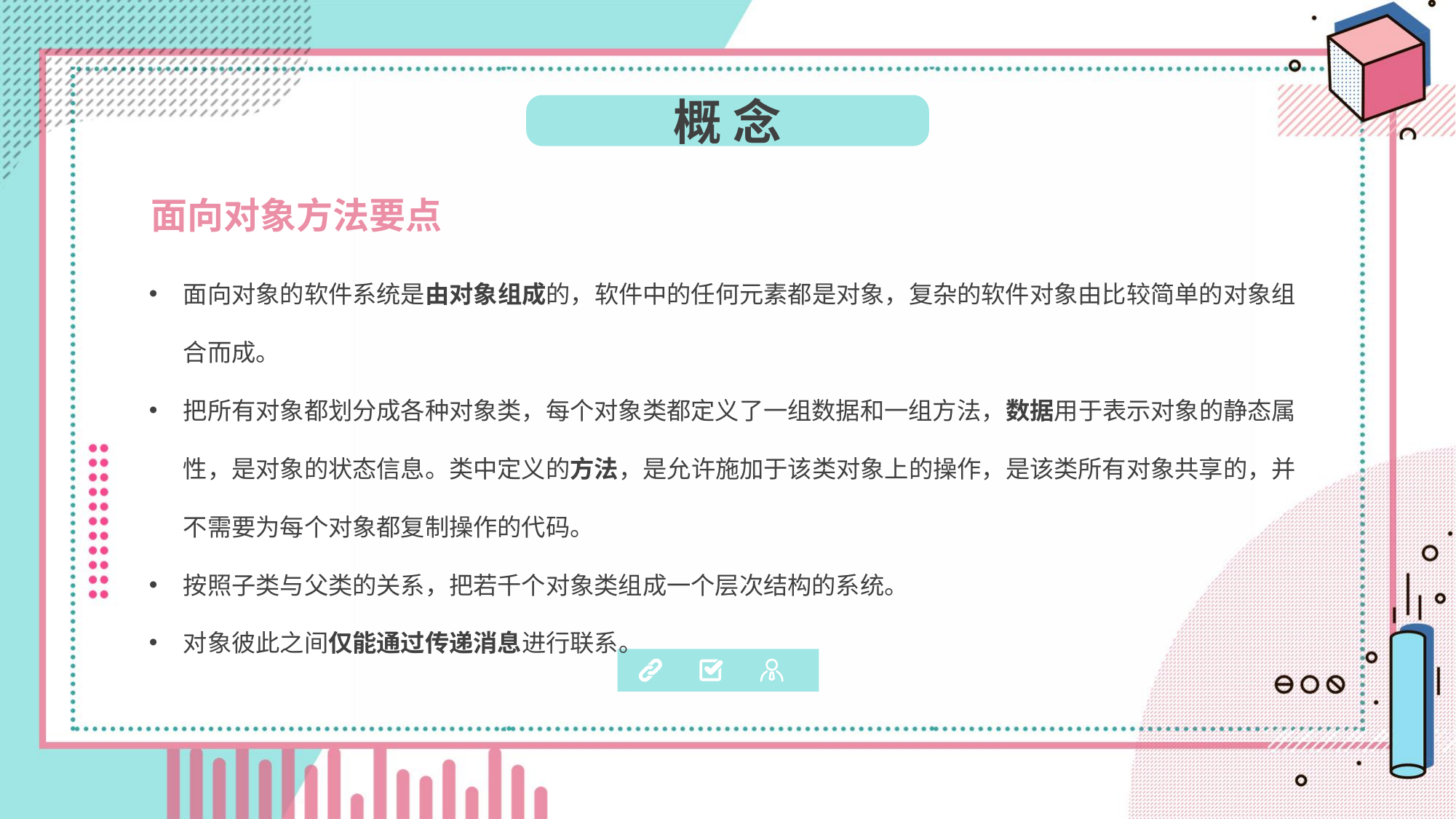

概 念
面向对象方法要点
面向对象的软件系统是由对象组成的，软件中的任何元素都是对象，复杂的软件对象由比较简单的对象组合而成。
把所有对象都划分成各种对象类，每个对象类都定义了一组数据和一组方法，数据用于表示对象的静态属性，是对象的状态信息。类中定义的方法，是允许施加于该类对象上的操作，是该类所有对象共享的，并不需要为每个对象都复制操作的代码。
按照子类与父类的关系，把若千个对象类组成一个层次结构的系统。
对象彼此之间仅能通过传递消息进行联系。